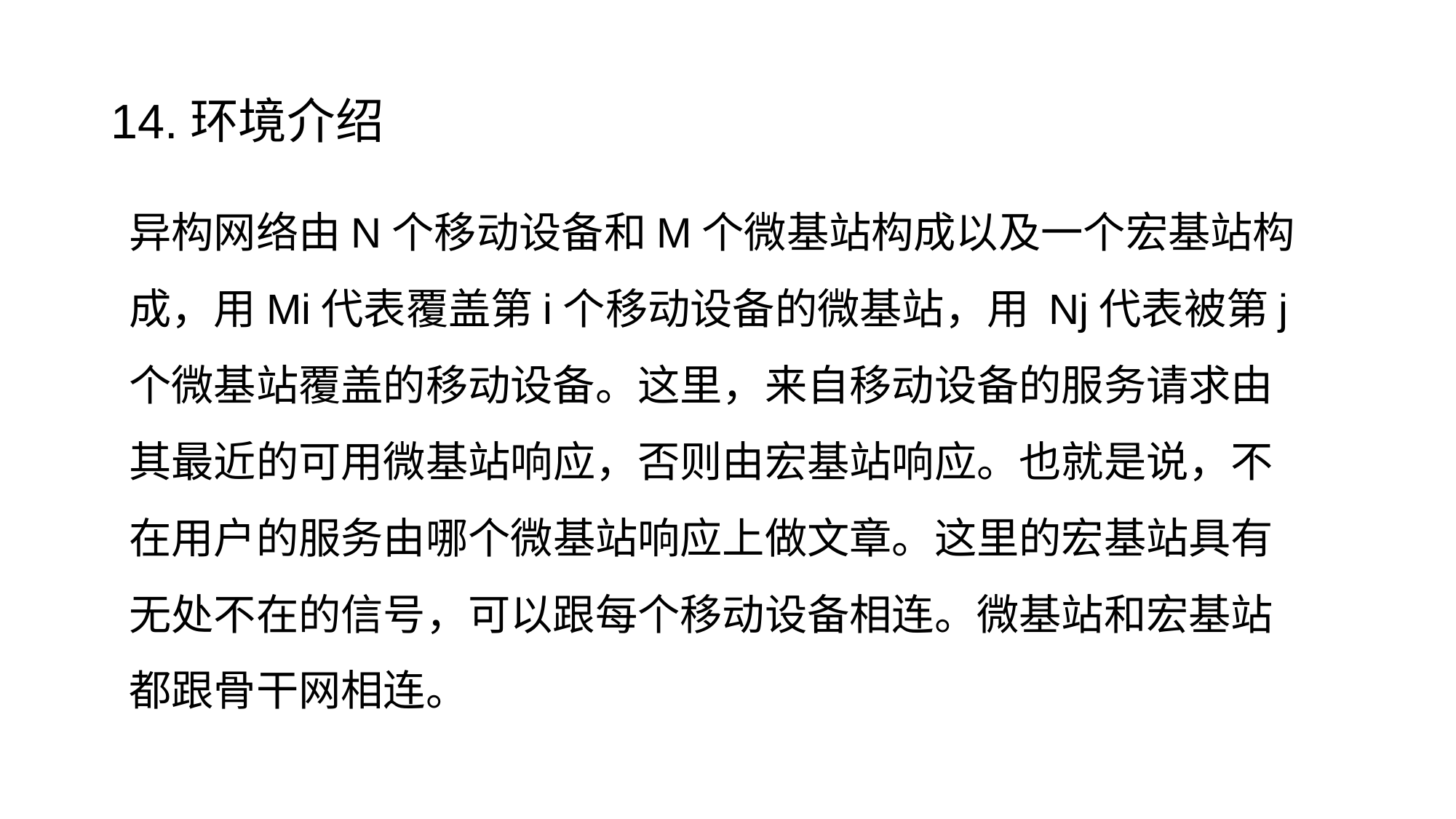

# 14.环境介绍
异构网络由N个移动设备和M个微基站构成以及一个宏基站构成，用Mi代表覆盖第i个移动设备的微基站，用 Nj代表被第j个微基站覆盖的移动设备。这里，来自移动设备的服务请求由其最近的可用微基站响应，否则由宏基站响应。也就是说，不在用户的服务由哪个微基站响应上做文章。这里的宏基站具有无处不在的信号，可以跟每个移动设备相连。微基站和宏基站都跟骨干网相连。